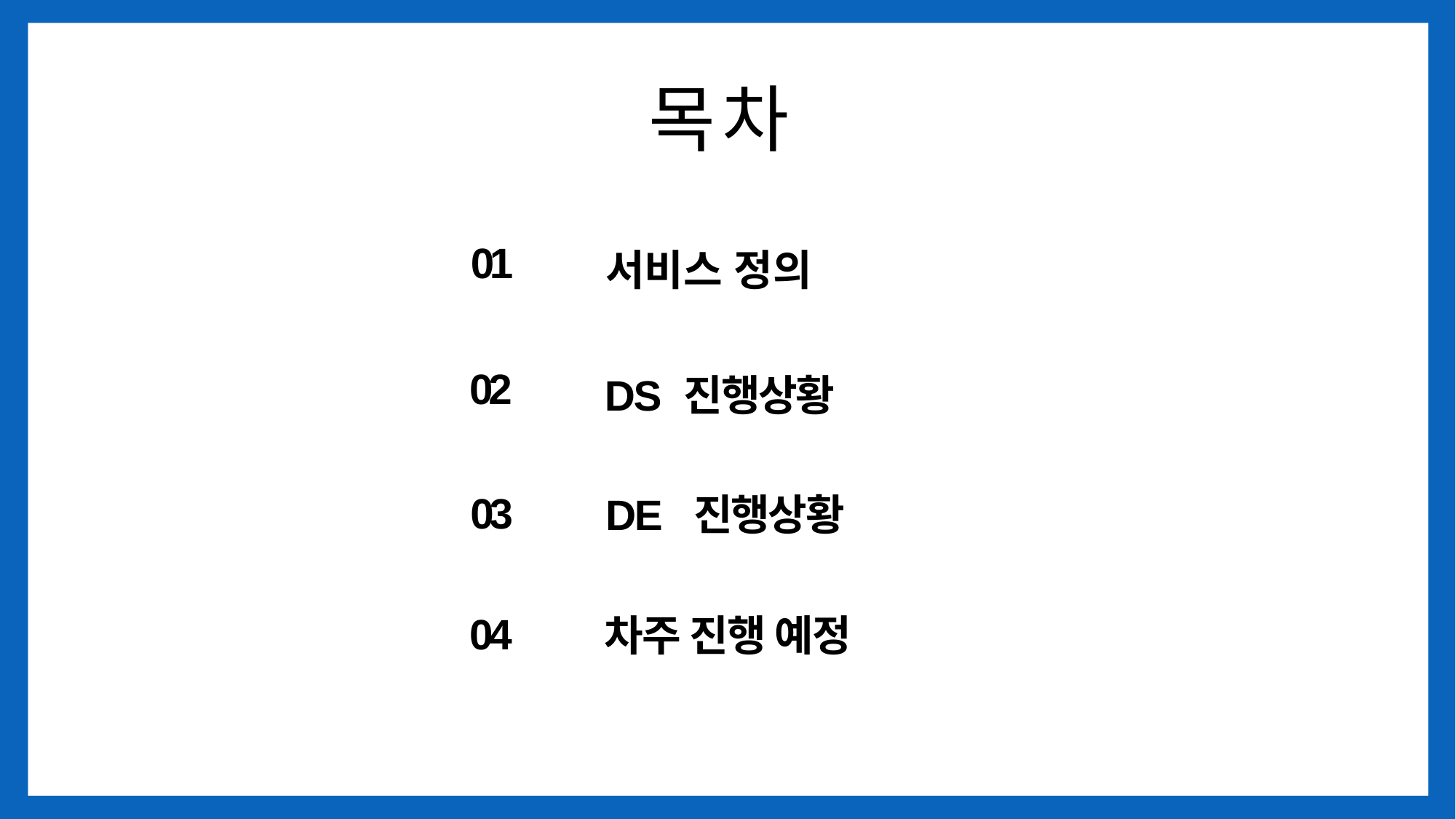

# 목   차
01
서비스 정의

02
DS 진행상황
03
DE  진행상황
04
차주 진행 예정